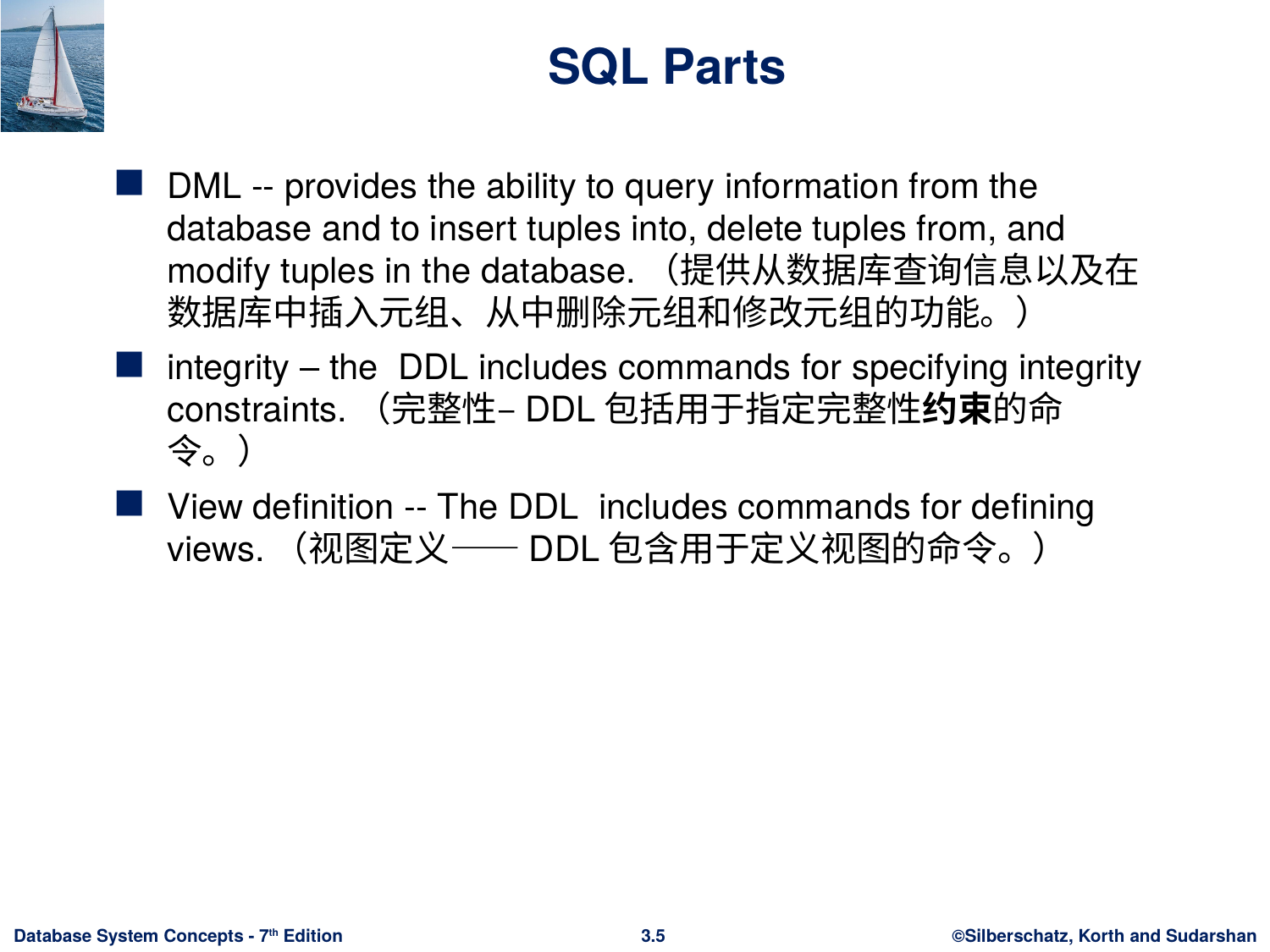

# SQL Parts
DML -- provides the ability to query information from the database and to insert tuples into, delete tuples from, and modify tuples in the database.（提供从数据库查询信息以及在数据库中插入元组、从中删除元组和修改元组的功能。）
integrity – the  DDL includes commands for specifying integrity constraints.（完整性–DDL包括用于指定完整性约束的命令。）
View definition -- The DDL  includes commands for defining views.（视图定义——DDL包含用于定义视图的命令。）